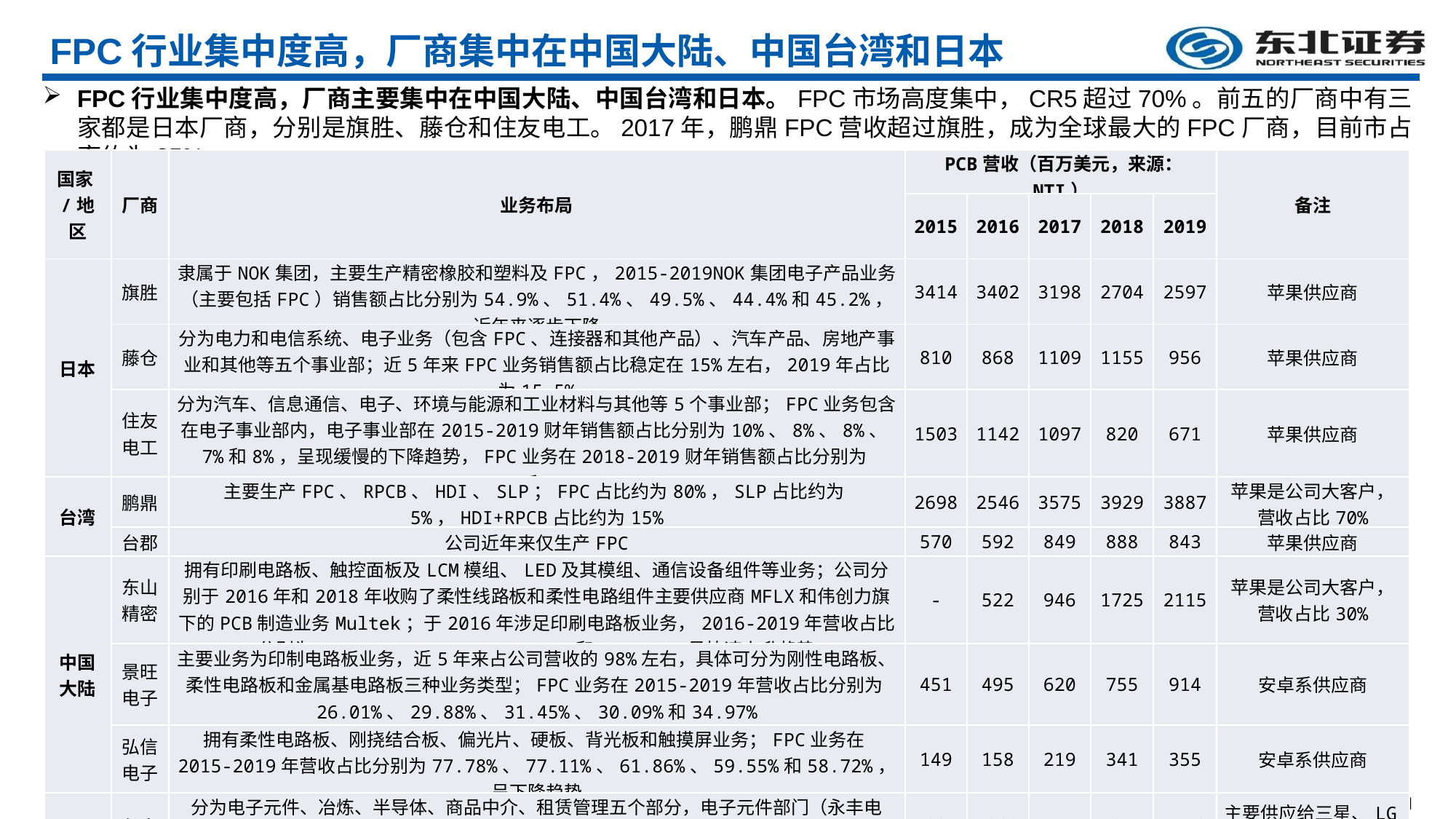

FPC行业集中度高，厂商集中在中国大陆、中国台湾和日本
FPC行业集中度高，厂商主要集中在中国大陆、中国台湾和日本。FPC市场高度集中，CR5超过70%。前五的厂商中有三家都是日本厂商，分别是旗胜、藤仓和住友电工。2017年，鹏鼎FPC营收超过旗胜，成为全球最大的FPC厂商，目前市占率约为25%。
| 国家/地区 | 厂商 | 业务布局 | PCB营收（百万美元，来源：NTI） |  |  |  |  | 备注 |
| --- | --- | --- | --- | --- | --- | --- | --- | --- |
|  |  |  | 2015 | 2016 | 2017 | 2018 | 2019 |  |
| 日本 | 旗胜 | 隶属于NOK集团，主要生产精密橡胶和塑料及FPC，2015-2019NOK集团电子产品业务（主要包括FPC）销售额占比分别为54.9%、51.4%、49.5%、44.4%和45.2%，近年来逐步下降 | 3414 | 3402 | 3198 | 2704 | 2597 | 苹果供应商 |
|  | 藤仓 | 分为电力和电信系统、电子业务（包含FPC、连接器和其他产品）、汽车产品、房地产事业和其他等五个事业部；近5年来FPC业务销售额占比稳定在15%左右，2019年占比为15.5% | 810 | 868 | 1109 | 1155 | 956 | 苹果供应商 |
|  | 住友电工 | 分为汽车、信息通信、电子、环境与能源和工业材料与其他等5个事业部；FPC业务包含在电子事业部内，电子事业部在2015-2019财年销售额占比分别为10%、8%、8%、7%和8%，呈现缓慢的下降趋势，FPC业务在2018-2019财年销售额占比分别为3.14%和2.36% | 1503 | 1142 | 1097 | 820 | 671 | 苹果供应商 |
| 台湾 | 鹏鼎 | 主要生产FPC、RPCB、HDI、SLP；FPC占比约为80%，SLP占比约为5%，HDI+RPCB占比约为15% | 2698 | 2546 | 3575 | 3929 | 3887 | 苹果是公司大客户，营收占比70% |
|  | 台郡 | 公司近年来仅生产FPC | 570 | 592 | 849 | 888 | 843 | 苹果供应商 |
| 中国大陆 | 东山精密 | 拥有印刷电路板、触控面板及LCM模组、LED及其模组、通信设备组件等业务；公司分别于2016年和2018年收购了柔性线路板和柔性电路组件主要供应商MFLX和伟创力旗下的PCB制造业务Multek；于2016年涉足印刷电路板业务，2016-2019年营收占比分别为23.44%、41.52%、51.62%和62.23%，呈快速上升趋势 | - | 522 | 946 | 1725 | 2115 | 苹果是公司大客户，营收占比30% |
|  | 景旺电子 | 主要业务为印制电路板业务，近5年来占公司营收的98%左右，具体可分为刚性电路板、柔性电路板和金属基电路板三种业务类型；FPC业务在2015-2019年营收占比分别为26.01%、29.88%、31.45%、30.09%和34.97% | 451 | 495 | 620 | 755 | 914 | 安卓系供应商 |
|  | 弘信电子 | 拥有柔性电路板、刚挠结合板、偏光片、硬板、背光板和触摸屏业务；FPC业务在2015-2019年营收占比分别为77.78%、77.11%、61.86%、59.55%和58.72%，呈下降趋势 | 149 | 158 | 219 | 341 | 355 | 安卓系供应商 |
| 韩国 | 永丰 | 分为电子元件、冶炼、半导体、商品中介、租赁管理五个部分，电子元件部门（永丰电子）从事FPC和软硬结合板的制造和销售，此外公司旗下还有子公司Interflex从事FPC生产 | 1295 | 1220 | 1715 | 1217 | 1149 | 主要供应给三星、LG等韩国品牌 |
|  | BH Flex | 主要生产单面、双面、多层软板以及软硬结合板 | 292 | 321 | 612 | 698 | 562 | 主要供应给三星、LG等韩国品牌 |
FPC主要厂商情况
资料来源：公司公告，NTI,Wind